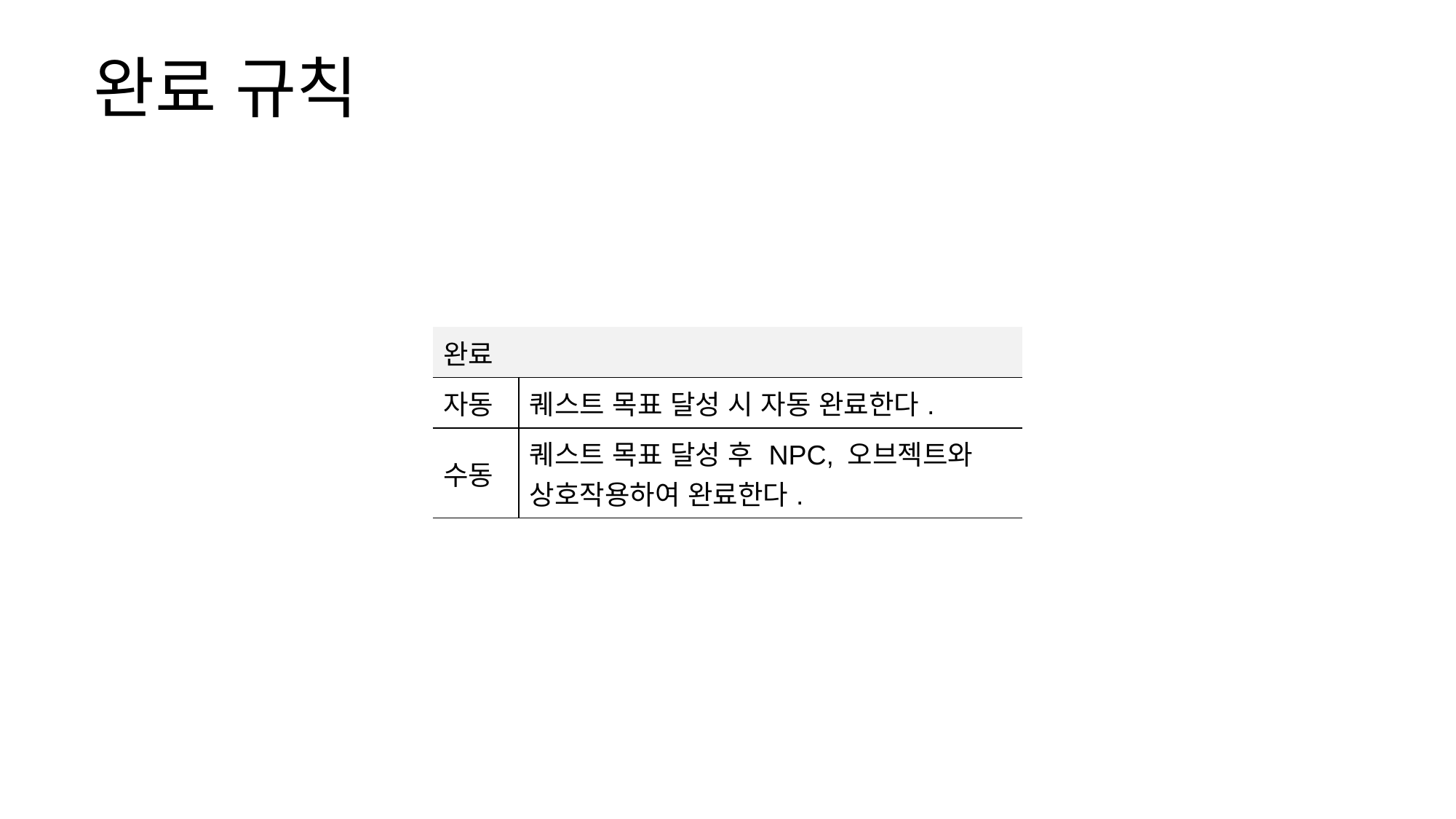

완료 규칙
| 완료 |  |
| --- | --- |
| 자동 | 퀘스트 목표 달성 시 자동 완료한다. |
| 수동 | 퀘스트 목표 달성 후 NPC, 오브젝트와 상호작용하여 완료한다. |